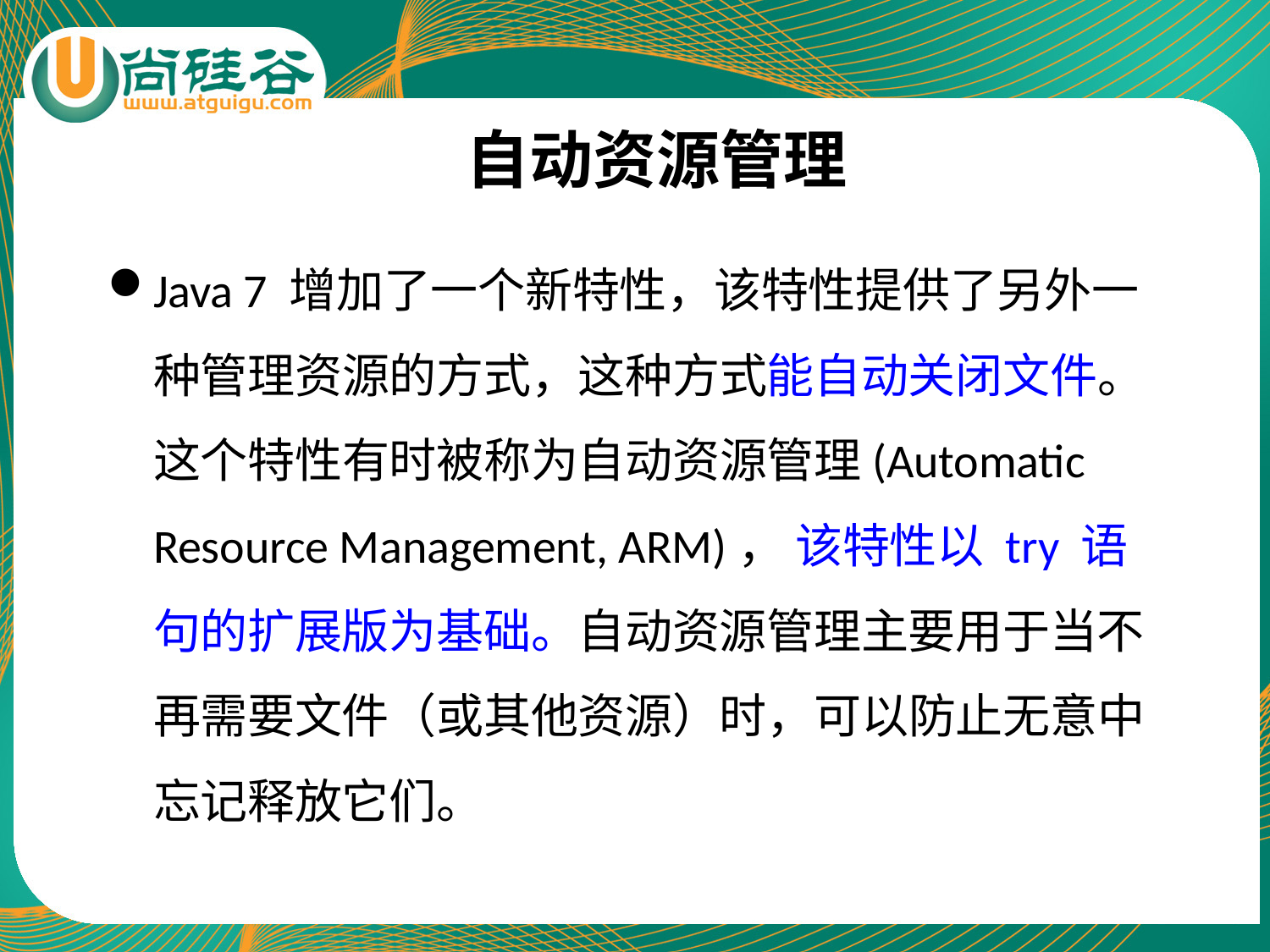

# 自动资源管理
Java 7 增加了一个新特性，该特性提供了另外一种管理资源的方式，这种方式能自动关闭文件。这个特性有时被称为自动资源管理(Automatic Resource Management, ARM)， 该特性以 try 语句的扩展版为基础。自动资源管理主要用于当不再需要文件（或其他资源）时，可以防止无意中忘记释放它们。